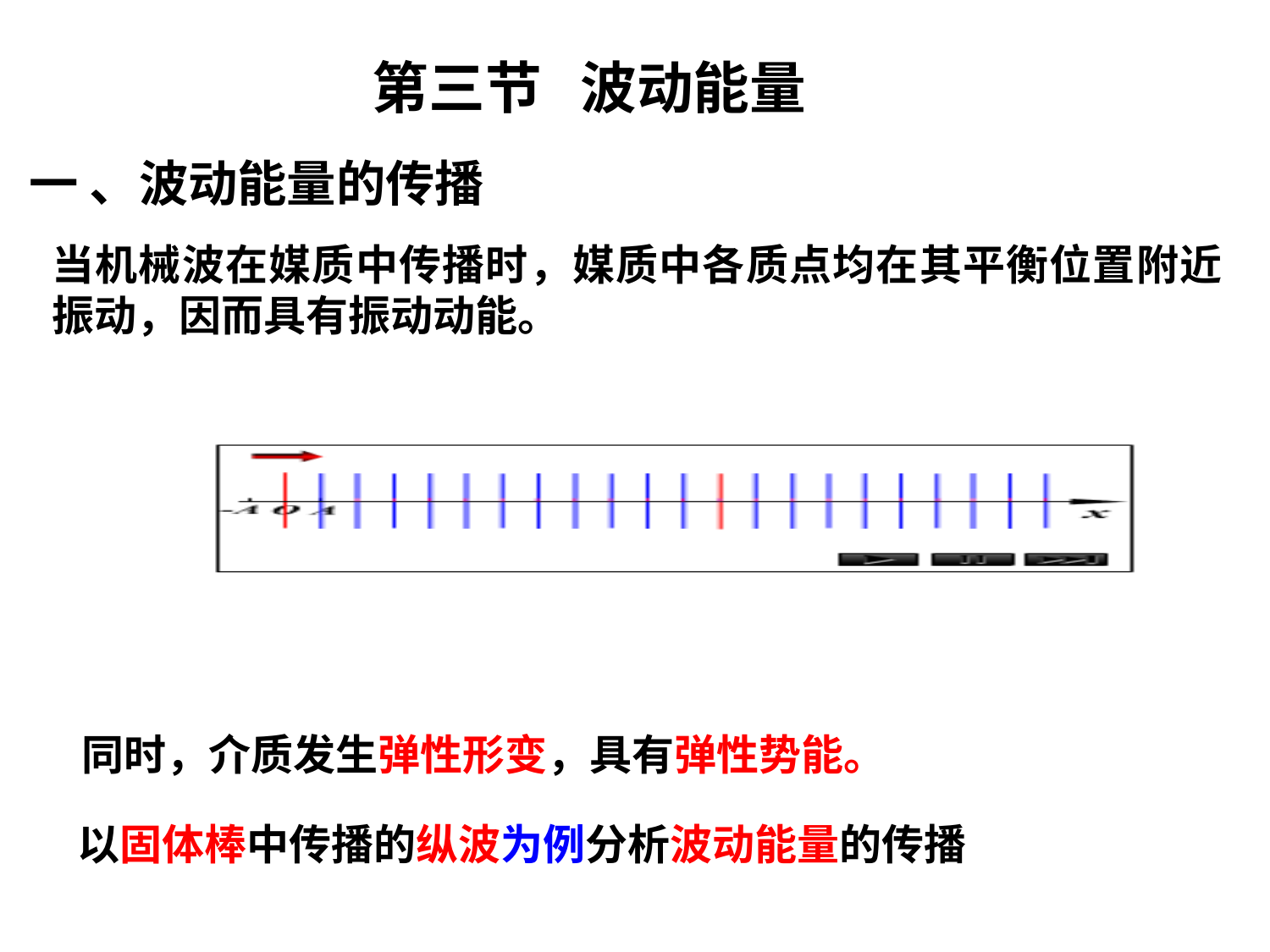

第三节   波动能量
一 、波动能量的传播
当机械波在媒质中传播时，媒质中各质点均在其平衡位置附近振动，因而具有振动动能。
同时，介质发生弹性形变，具有弹性势能。
以固体棒中传播的纵波为例分析波动能量的传播